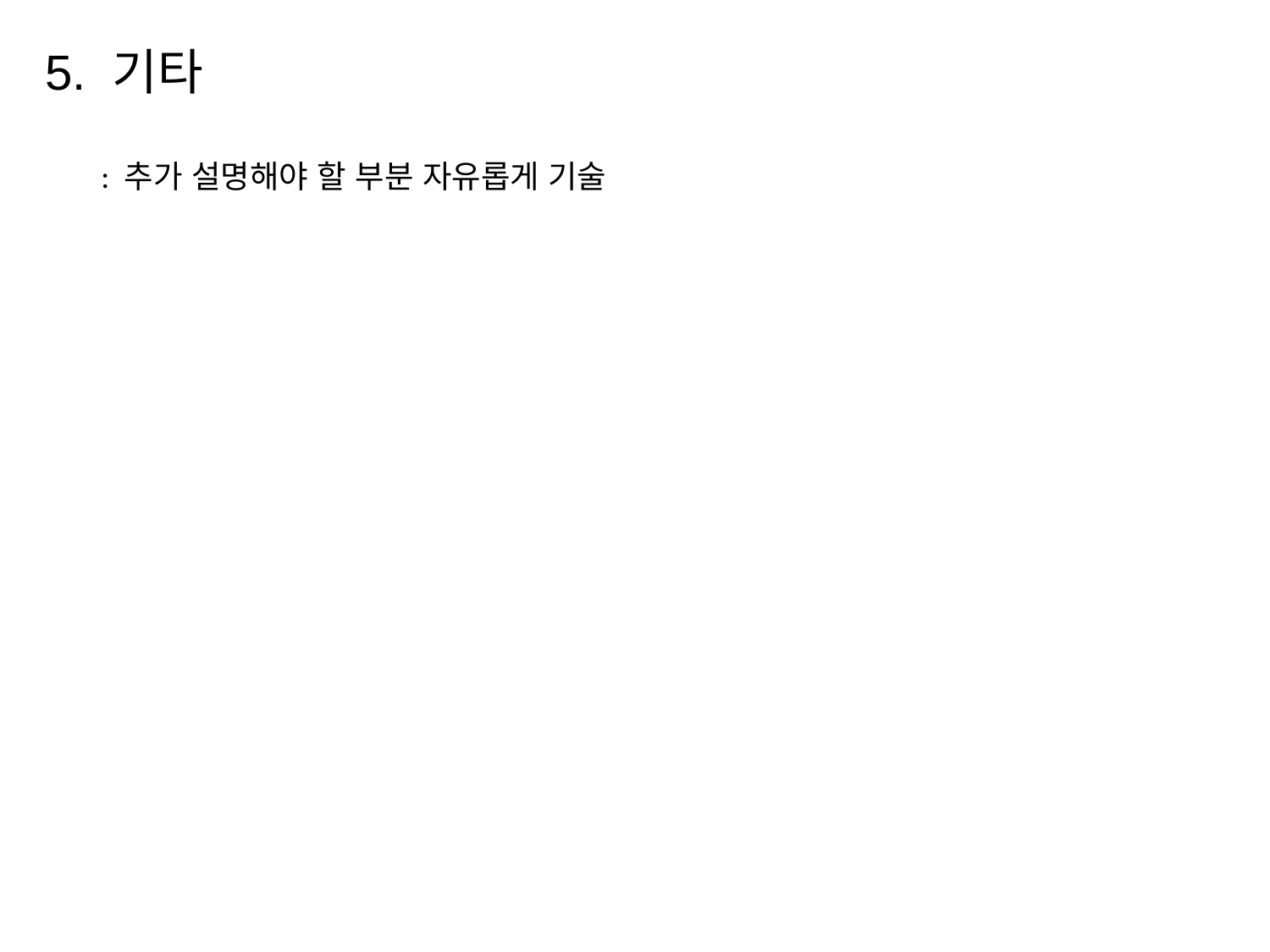

# 5. 기타
: 추가 설명해야 할 부분 자유롭게 기술